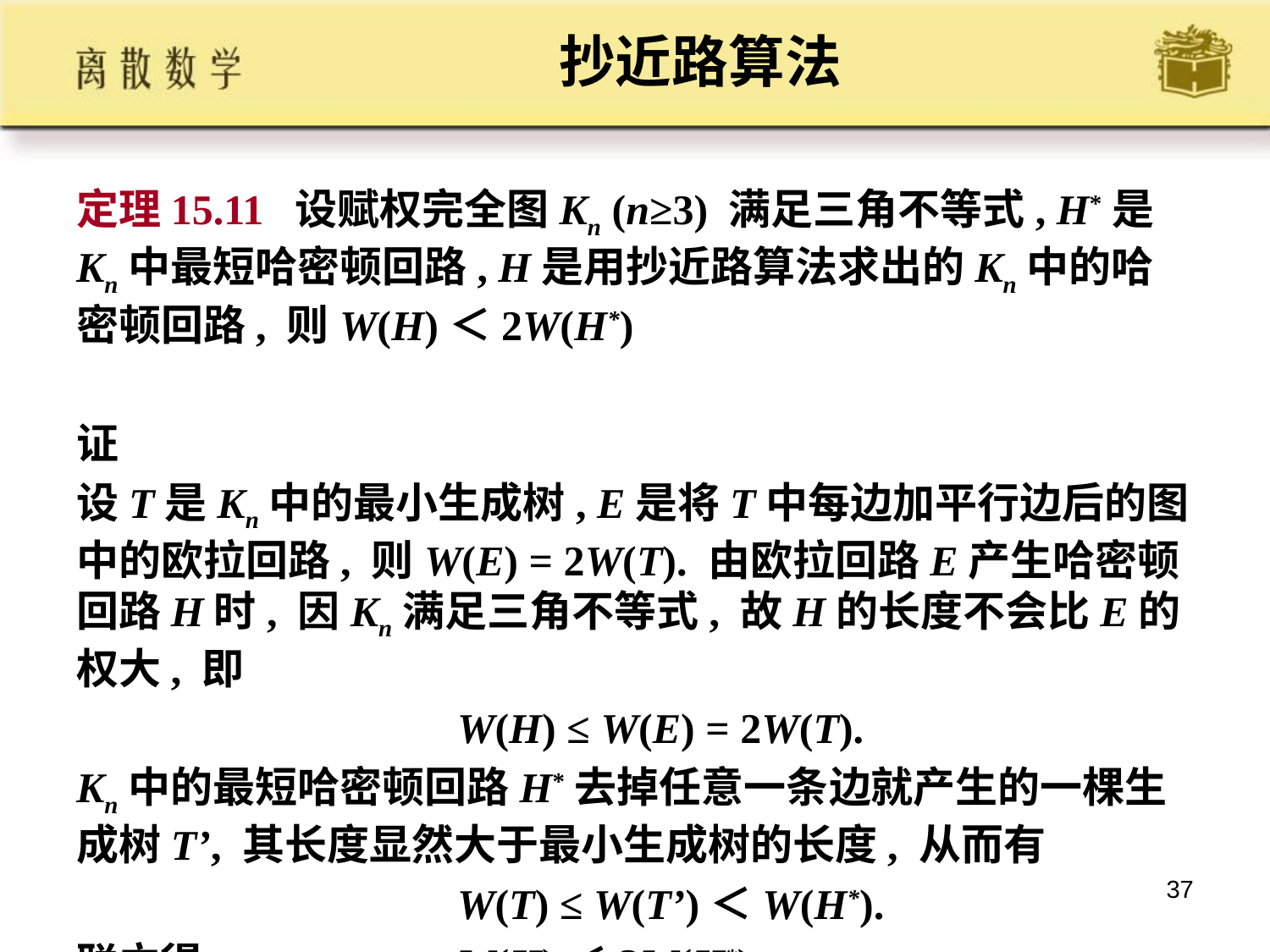

# 抄近路算法
定理15.11  设赋权完全图Kn (n≥3) 满足三角不等式, H*是Kn中最短哈密顿回路, H是用抄近路算法求出的Kn中的哈密顿回路, 则W(H)＜2W(H*)

证
设T是Kn中的最小生成树, E是将T中每边加平行边后的图中的欧拉回路, 则W(E) = 2W(T). 由欧拉回路E产生哈密顿回路H时, 因Kn满足三角不等式, 故H的长度不会比E的权大, 即
			W(H) ≤ W(E) = 2W(T).
Kn中的最短哈密顿回路H*去掉任意一条边就产生的一棵生成树T’, 其长度显然大于最小生成树的长度, 从而有
			W(T) ≤ W(T’)＜W(H*).
联立得		W(H)＜2W(H*)
37